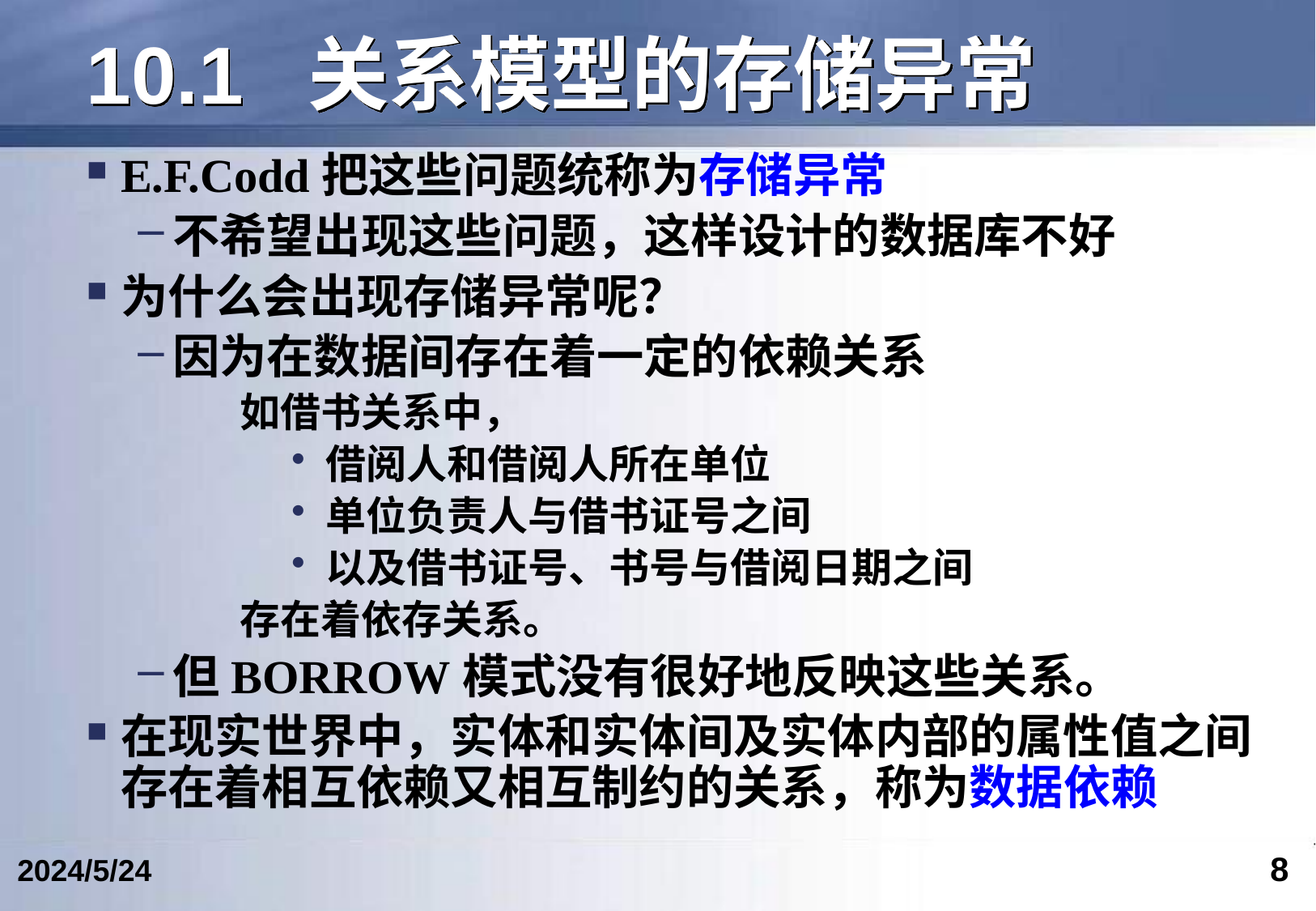

# 10.1  关系模型的存储异常
E.F.Codd把这些问题统称为存储异常
不希望出现这些问题，这样设计的数据库不好
为什么会出现存储异常呢？
因为在数据间存在着一定的依赖关系
如借书关系中，
借阅人和借阅人所在单位
单位负责人与借书证号之间
以及借书证号、书号与借阅日期之间
存在着依存关系。
但BORROW模式没有很好地反映这些关系。
在现实世界中，实体和实体间及实体内部的属性值之间存在着相互依赖又相互制约的关系，称为数据依赖
8
2024/5/24